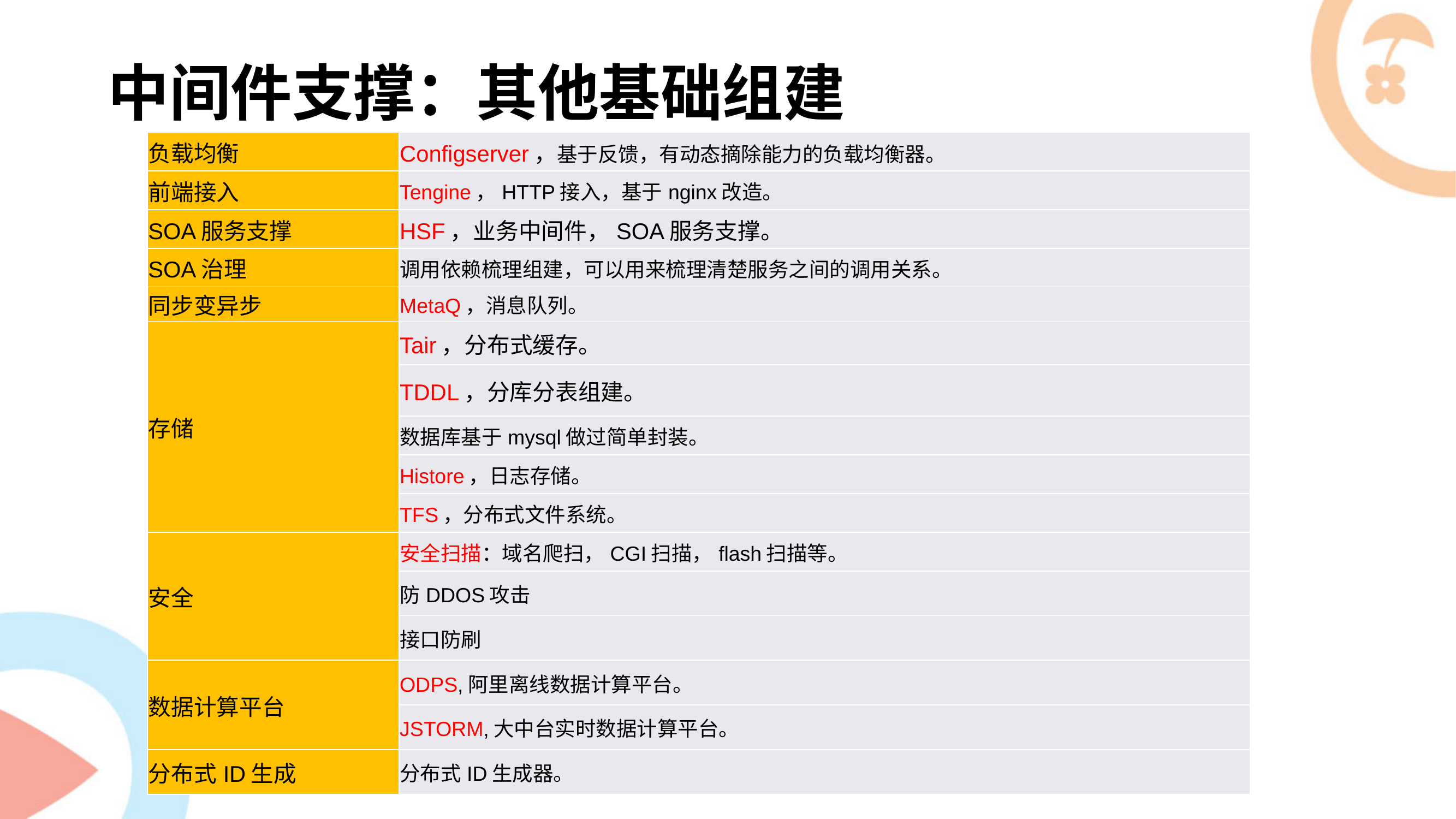

# 中间件支撑：其他基础组建
| 负载均衡 | Configserver，基于反馈，有动态摘除能力的负载均衡器。 |
| --- | --- |
| 前端接入 | Tengine，HTTP接入，基于nginx改造。 |
| SOA服务支撑 | HSF，业务中间件，SOA服务支撑。 |
| SOA治理 | 调用依赖梳理组建，可以用来梳理清楚服务之间的调用关系。 |
| 同步变异步 | MetaQ，消息队列。 |
| 存储 | Tair，分布式缓存。 |
|  | TDDL，分库分表组建。 |
|  | 数据库基于mysql做过简单封装。 |
|  | Histore，日志存储。 |
|  | TFS，分布式文件系统。 |
| 安全 | 安全扫描：域名爬扫，CGI扫描，flash扫描等。 |
|  | 防DDOS攻击 |
|  | 接口防刷 |
| 数据计算平台 | ODPS,阿里离线数据计算平台。 |
|  | JSTORM,大中台实时数据计算平台。 |
| 分布式ID生成 | 分布式ID生成器。 |